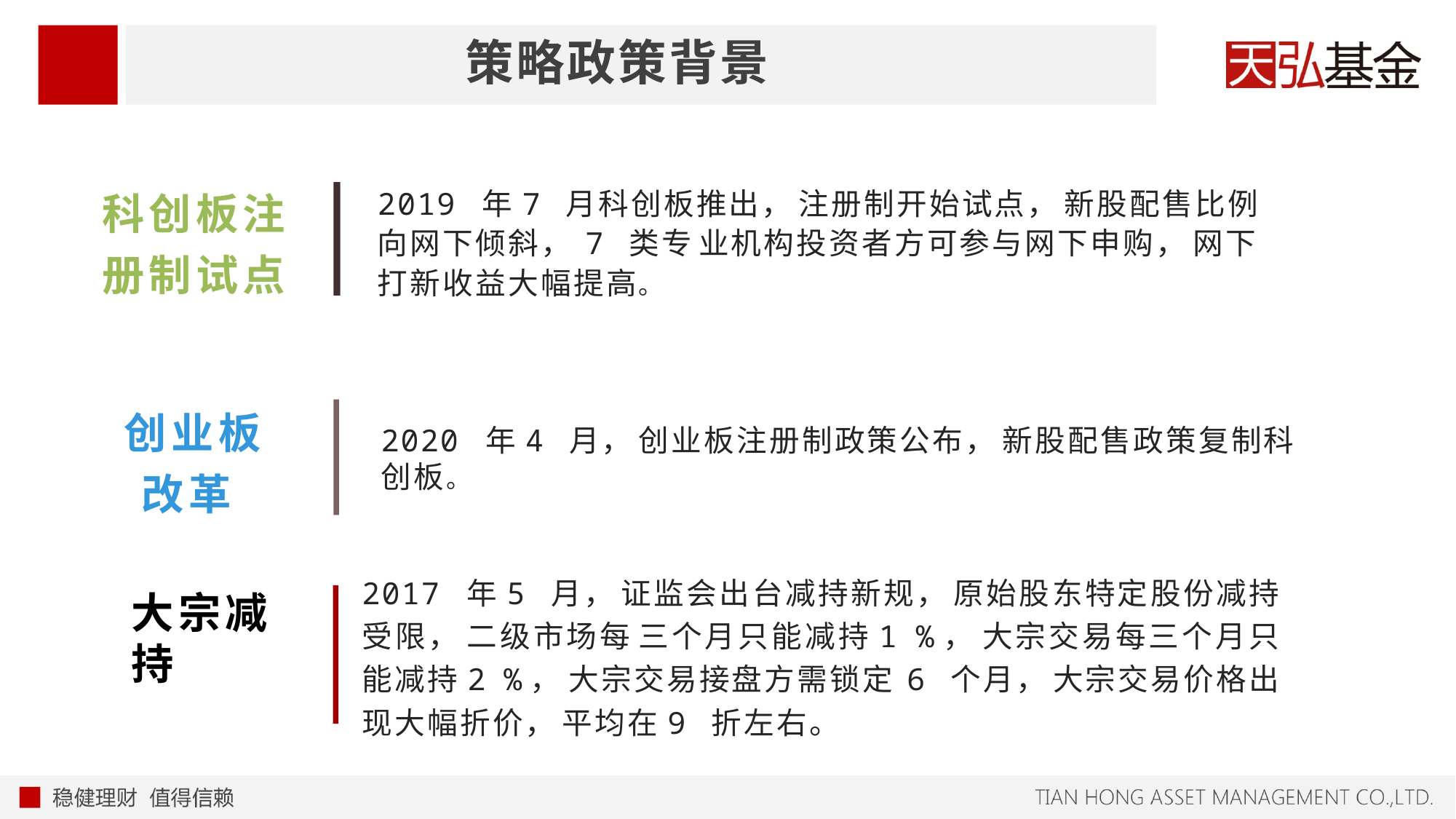

# 策略政策背景
科创板注 册制试点
2019 年7 月科创板推出， 注册制开始试点， 新股配售比例向网下倾斜， 7 类专 业机构投资者方可参与网下申购， 网下打新收益大幅提高。

创业板 改革

2020 年4 月， 创业板注册制政策公布， 新股配售政策复制科创板。
2017 年5 月， 证监会出台减持新规， 原始股东特定股份减持受限， 二级市场每 三个月只能减持1 %， 大宗交易每三个月只能减持2 %， 大宗交易接盘方需锁定 6 个月， 大宗交易价格出现大幅折价， 平均在9 折左右。
大宗减持